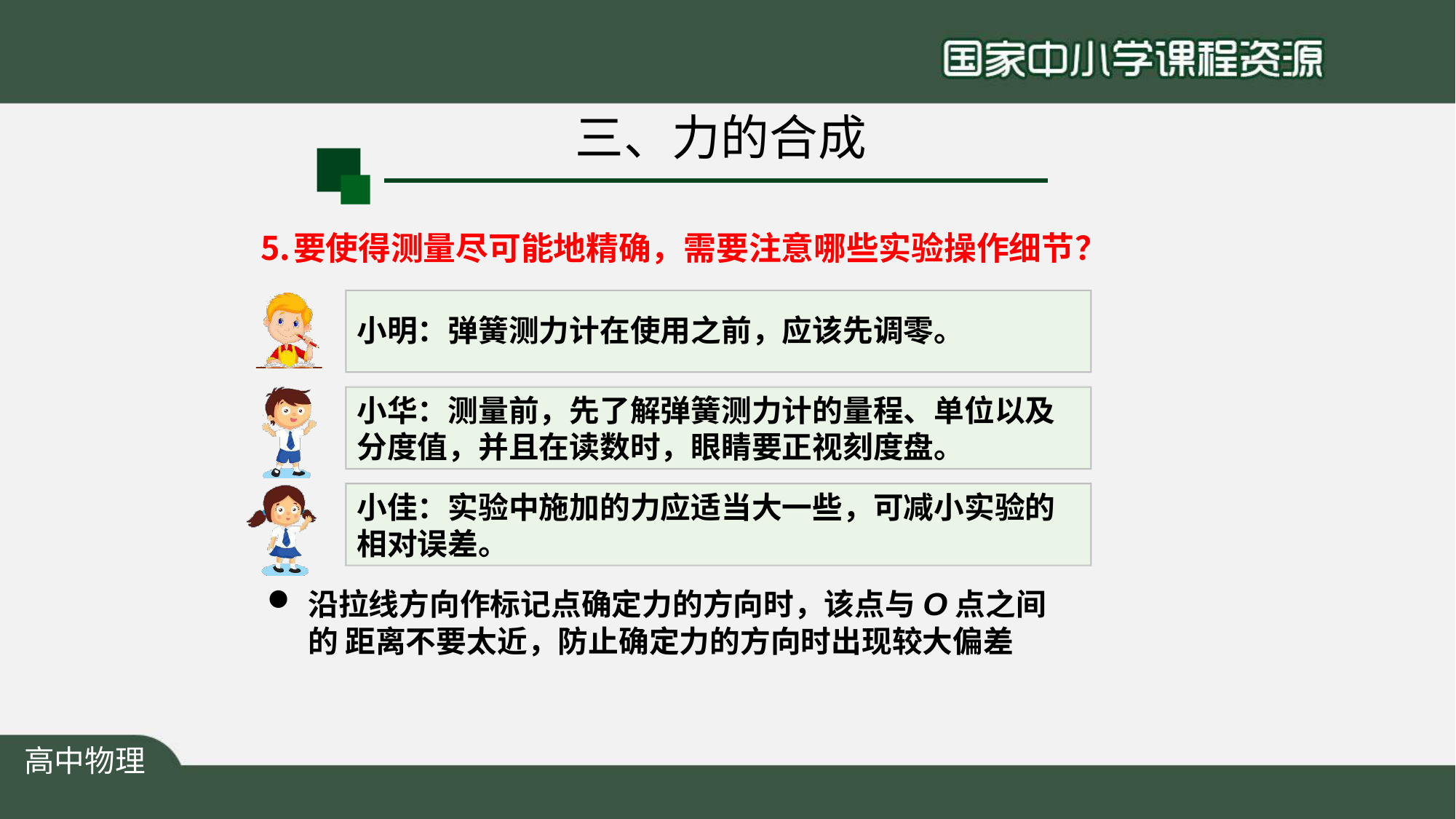

# 三、力的合成

要使得测量尽可能地精确，需要注意哪些实验操作细节？

小明：弹簧测力计在使用之前，应该先调零。

小华：测量前，先了解弹簧测力计的量程、单位以及 分度值，并且在读数时，眼睛要正视刻度盘。
小佳：实验中施加的力应适当大一些，可减小实验的 相对误差。
沿拉线方向作标记点确定力的方向时，该点与O点之间的 距离不要太近，防止确定力的方向时出现较大偏差

高中物理